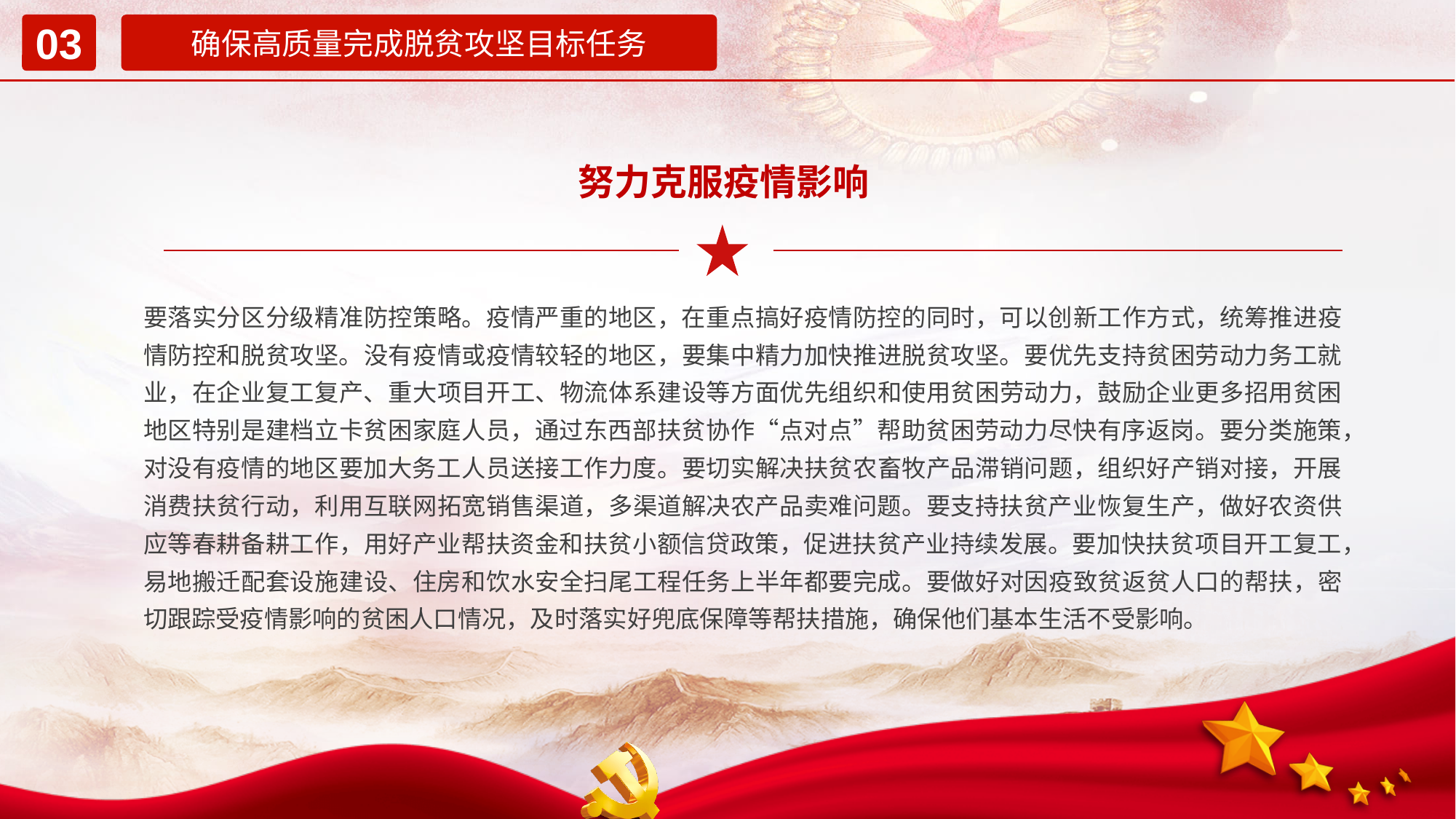

03
确保高质量完成脱贫攻坚目标任务
努力克服疫情影响

要落实分区分级精准防控策略。疫情严重的地区，在重点搞好疫情防控的同时，可以创新工作方式，统筹推进疫情防控和脱贫攻坚。没有疫情或疫情较轻的地区，要集中精力加快推进脱贫攻坚。要优先支持贫困劳动力务工就业，在企业复工复产、重大项目开工、物流体系建设等方面优先组织和使用贫困劳动力，鼓励企业更多招用贫困地区特别是建档立卡贫困家庭人员，通过东西部扶贫协作“点对点”帮助贫困劳动力尽快有序返岗。要分类施策，对没有疫情的地区要加大务工人员送接工作力度。要切实解决扶贫农畜牧产品滞销问题，组织好产销对接，开展消费扶贫行动，利用互联网拓宽销售渠道，多渠道解决农产品卖难问题。要支持扶贫产业恢复生产，做好农资供应等春耕备耕工作，用好产业帮扶资金和扶贫小额信贷政策，促进扶贫产业持续发展。要加快扶贫项目开工复工，易地搬迁配套设施建设、住房和饮水安全扫尾工程任务上半年都要完成。要做好对因疫致贫返贫人口的帮扶，密切跟踪受疫情影响的贫困人口情况，及时落实好兜底保障等帮扶措施，确保他们基本生活不受影响。